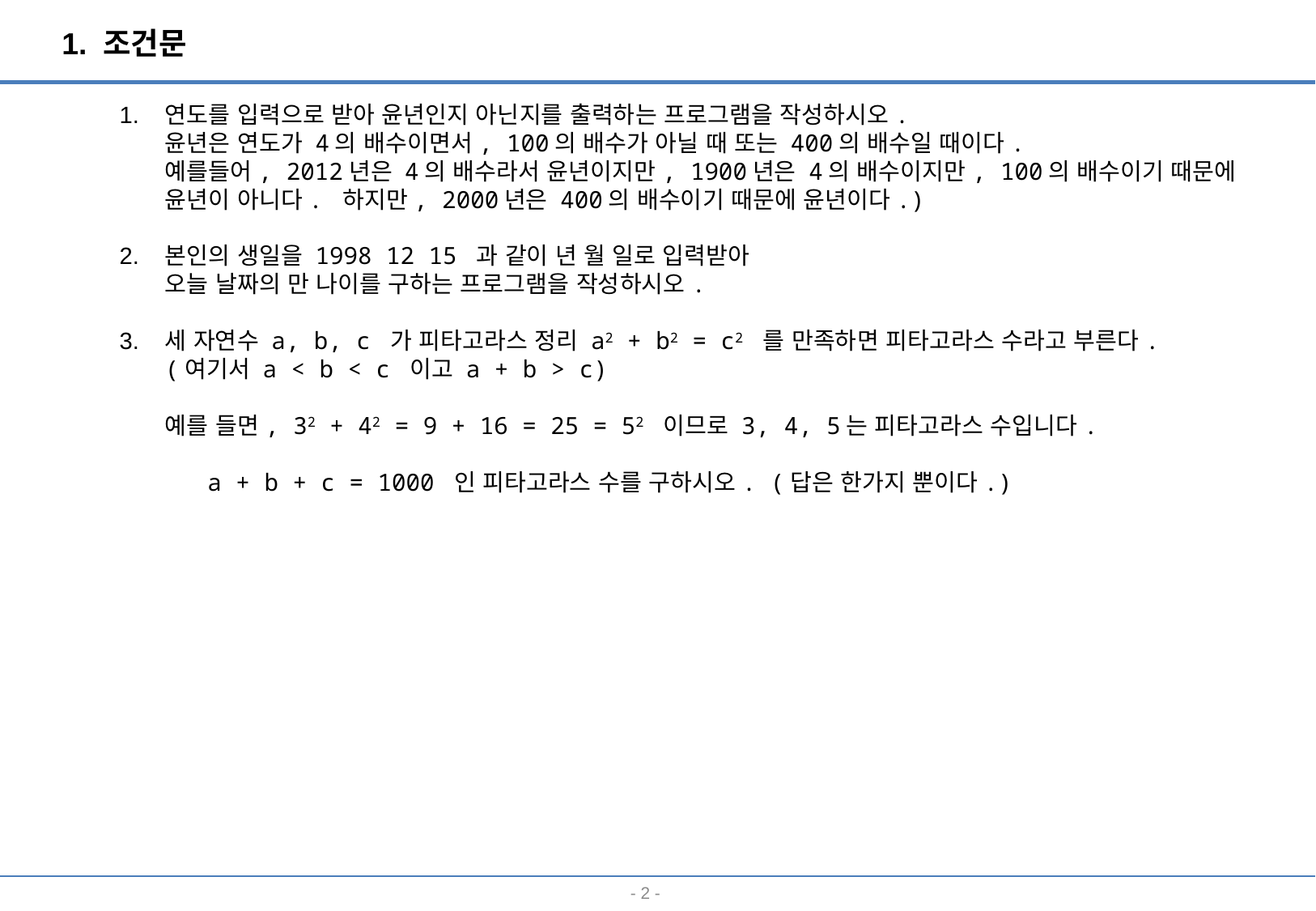

1. 조건문
연도를 입력으로 받아 윤년인지 아닌지를 출력하는 프로그램을 작성하시오.
윤년은 연도가 4의 배수이면서, 100의 배수가 아닐 때 또는 400의 배수일 때이다.
예를들어, 2012년은 4의 배수라서 윤년이지만, 1900년은 4의 배수이지만, 100의 배수이기 때문에 윤년이 아니다. 하지만, 2000년은 400의 배수이기 때문에 윤년이다.)

본인의 생일을 1998 12 15 과 같이 년 월 일로 입력받아
오늘 날짜의 만 나이를 구하는 프로그램을 작성하시오.

세 자연수 a, b, c 가 피타고라스 정리 a2 + b2 = c2 를 만족하면 피타고라스 수라고 부른다.
(여기서 a < b < c 이고 a + b > c)
예를 들면, 32 + 42 = 9 + 16 = 25 = 52 이므로 3, 4, 5는 피타고라스 수입니다.
   a + b + c = 1000 인 피타고라스 수를 구하시오. (답은 한가지 뿐이다.)
- 2 -